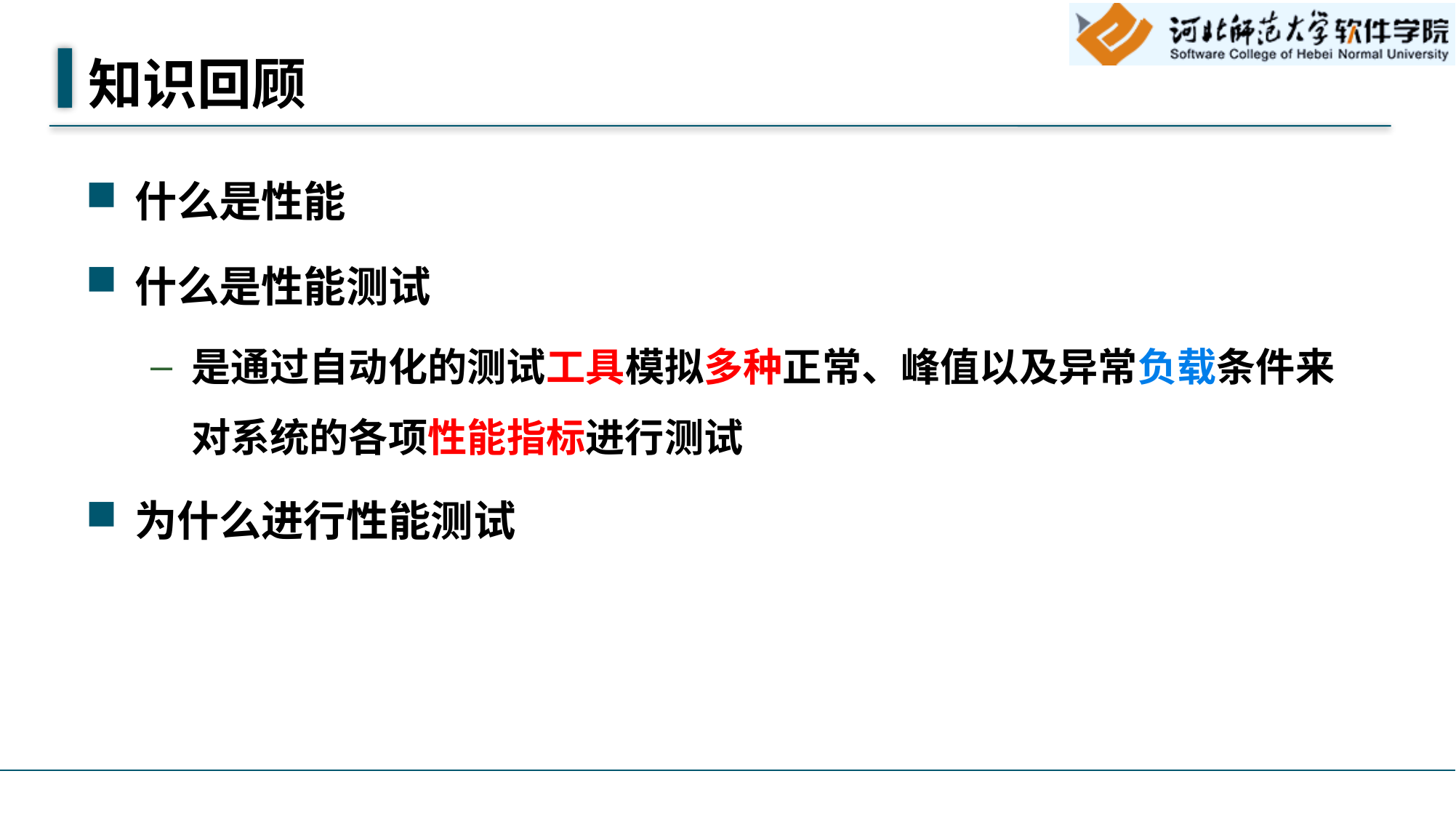

# 知识回顾
什么是性能
什么是性能测试
是通过自动化的测试工具模拟多种正常、峰值以及异常负载条件来对系统的各项性能指标进行测试
为什么进行性能测试